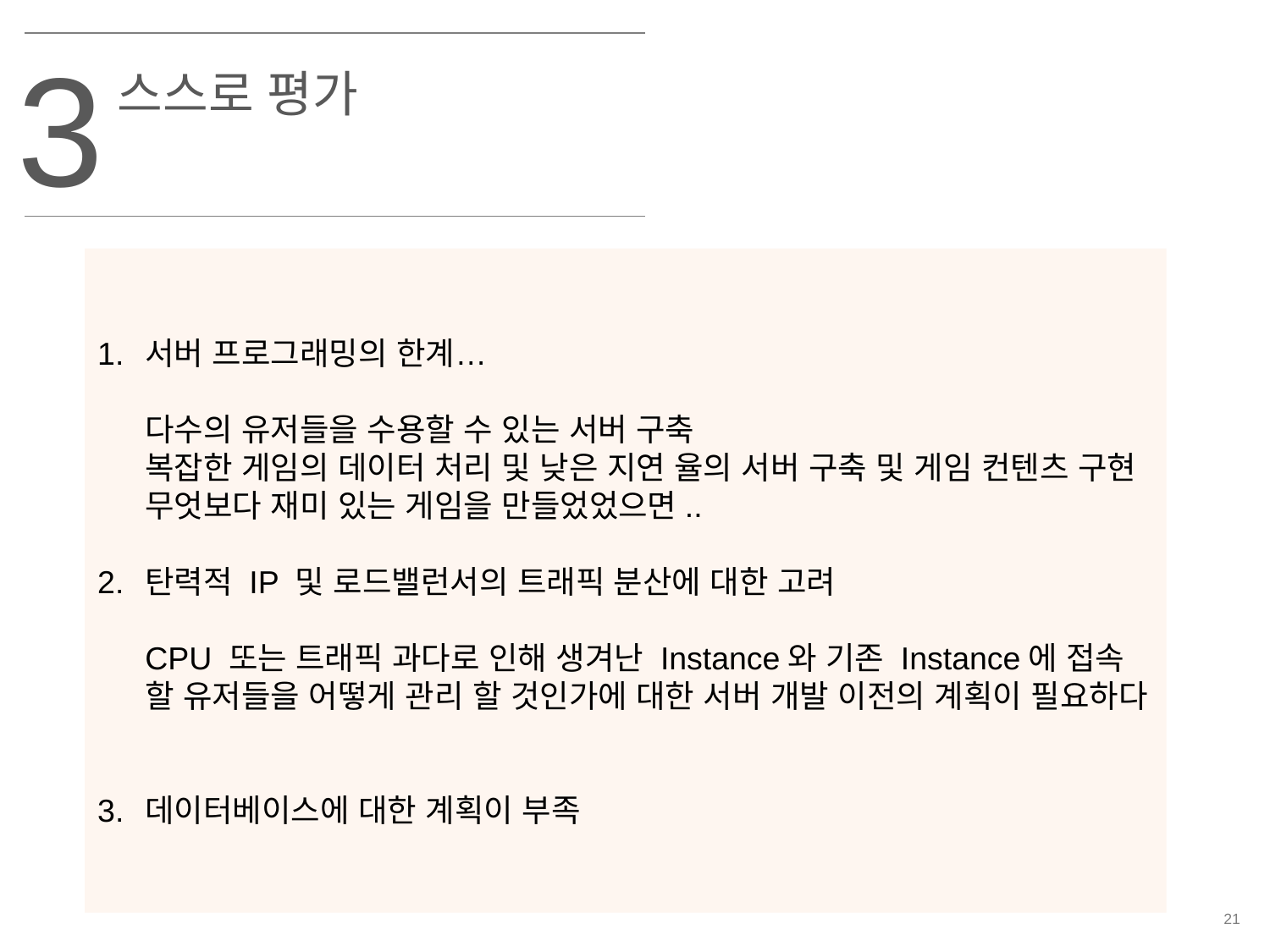

3
스스로 평가

서버 프로그래밍의 한계…
다수의 유저들을 수용할 수 있는 서버 구축
복잡한 게임의 데이터 처리 및 낮은 지연 율의 서버 구축 및 게임 컨텐츠 구현
무엇보다 재미 있는 게임을 만들었었으면..
탄력적 IP 및 로드밸런서의 트래픽 분산에 대한 고려
CPU 또는 트래픽 과다로 인해 생겨난 Instance와 기존 Instance에 접속 할 유저들을 어떻게 관리 할 것인가에 대한 서버 개발 이전의 계획이 필요하다
데이터베이스에 대한 계획이 부족
자사
경쟁사